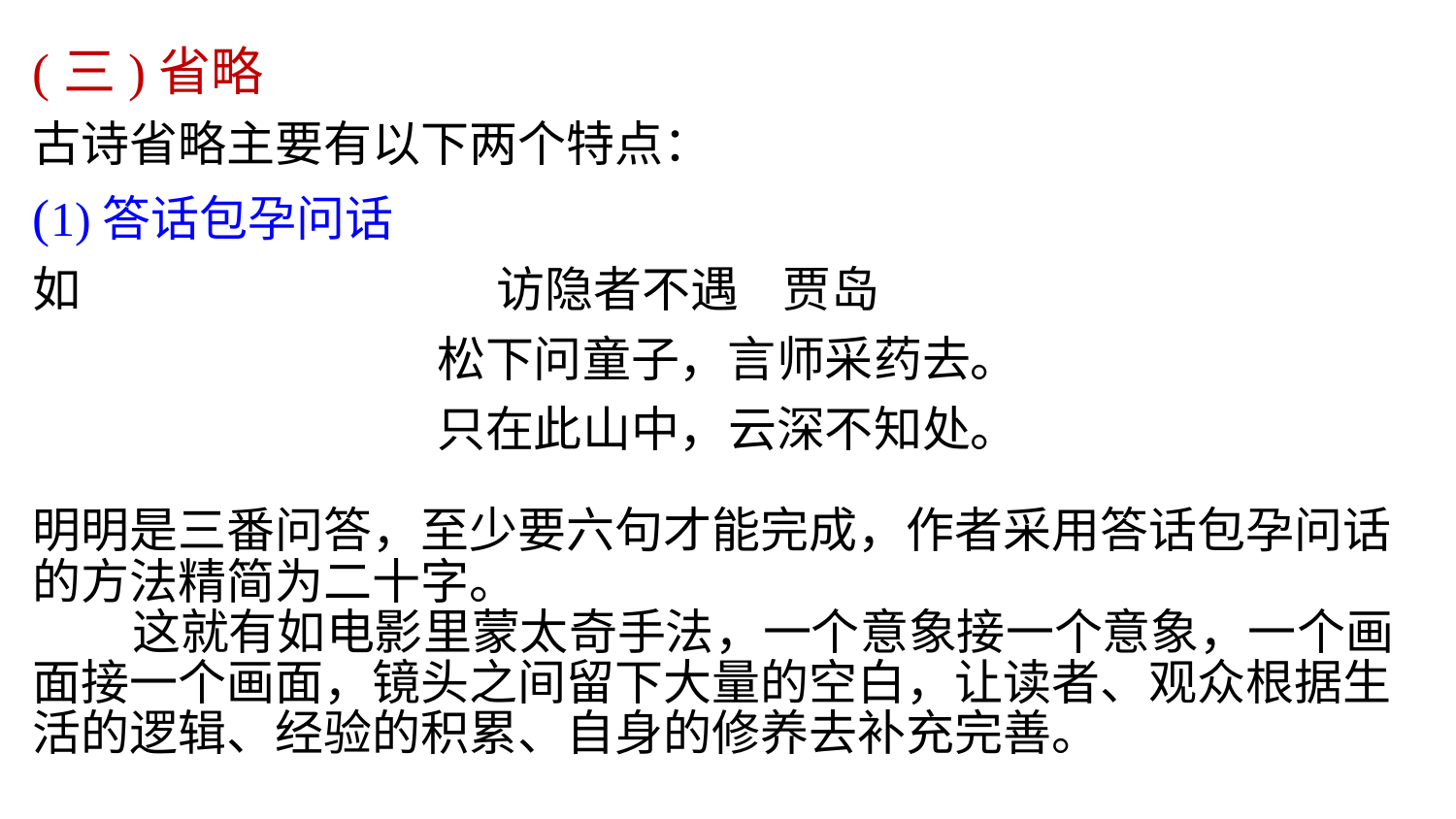

(三)省略
古诗省略主要有以下两个特点：
(1)答话包孕问话
如                                      访隐者不遇    贾岛
松下问童子，言师采药去。
只在此山中，云深不知处。

明明是三番问答，至少要六句才能完成，作者采用答话包孕问话的方法精简为二十字。
        这就有如电影里蒙太奇手法，一个意象接一个意象，一个画面接一个画面，镜头之间留下大量的空白，让读者、观众根据生活的逻辑、经验的积累、自身的修养去补充完善。